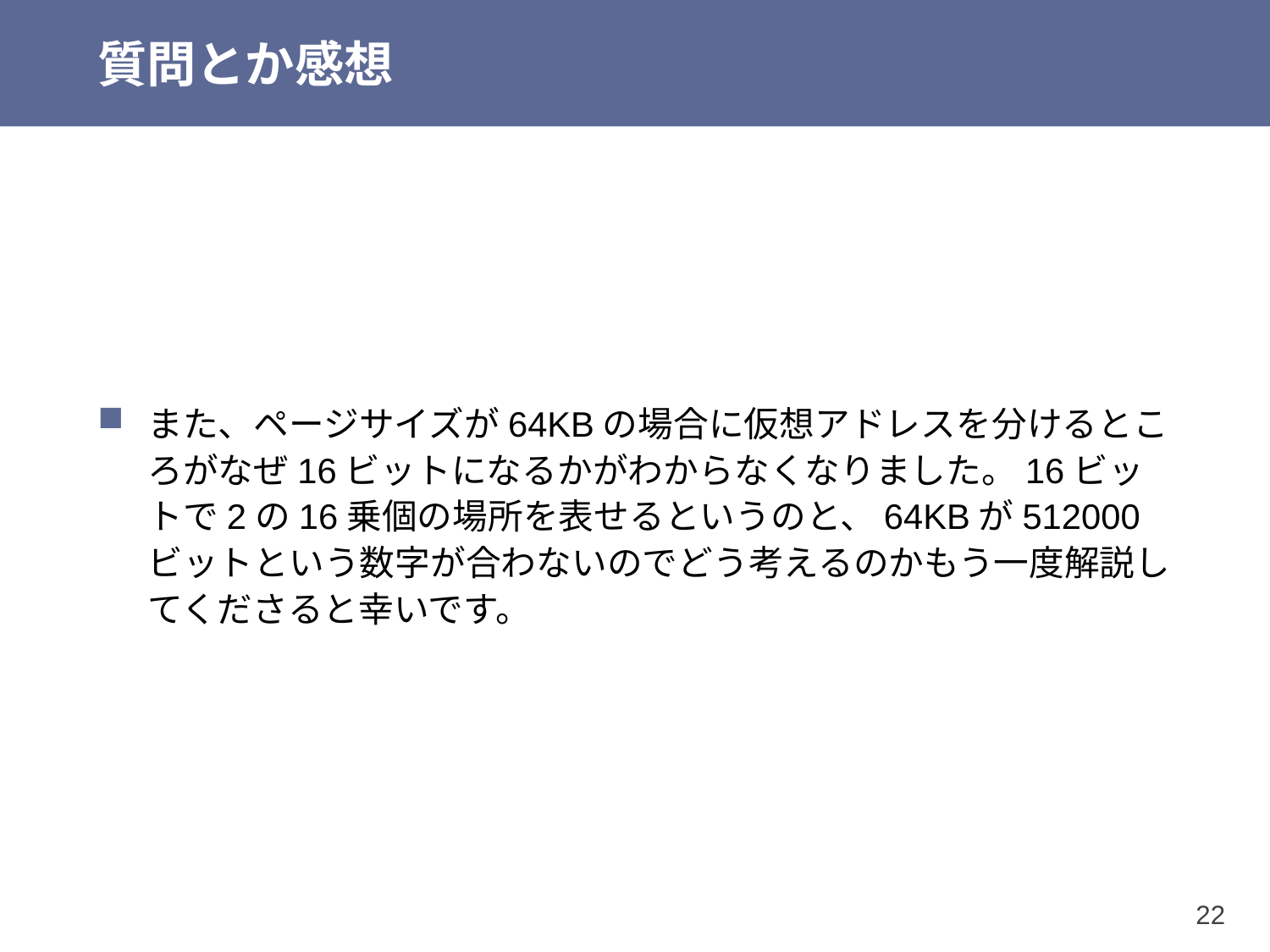

# 質問とか感想
また、ページサイズが64KBの場合に仮想アドレスを分けるところがなぜ16ビットになるかがわからなくなりました。16ビットで2の16乗個の場所を表せるというのと、64KBが512000ビットという数字が合わないのでどう考えるのかもう一度解説してくださると幸いです。